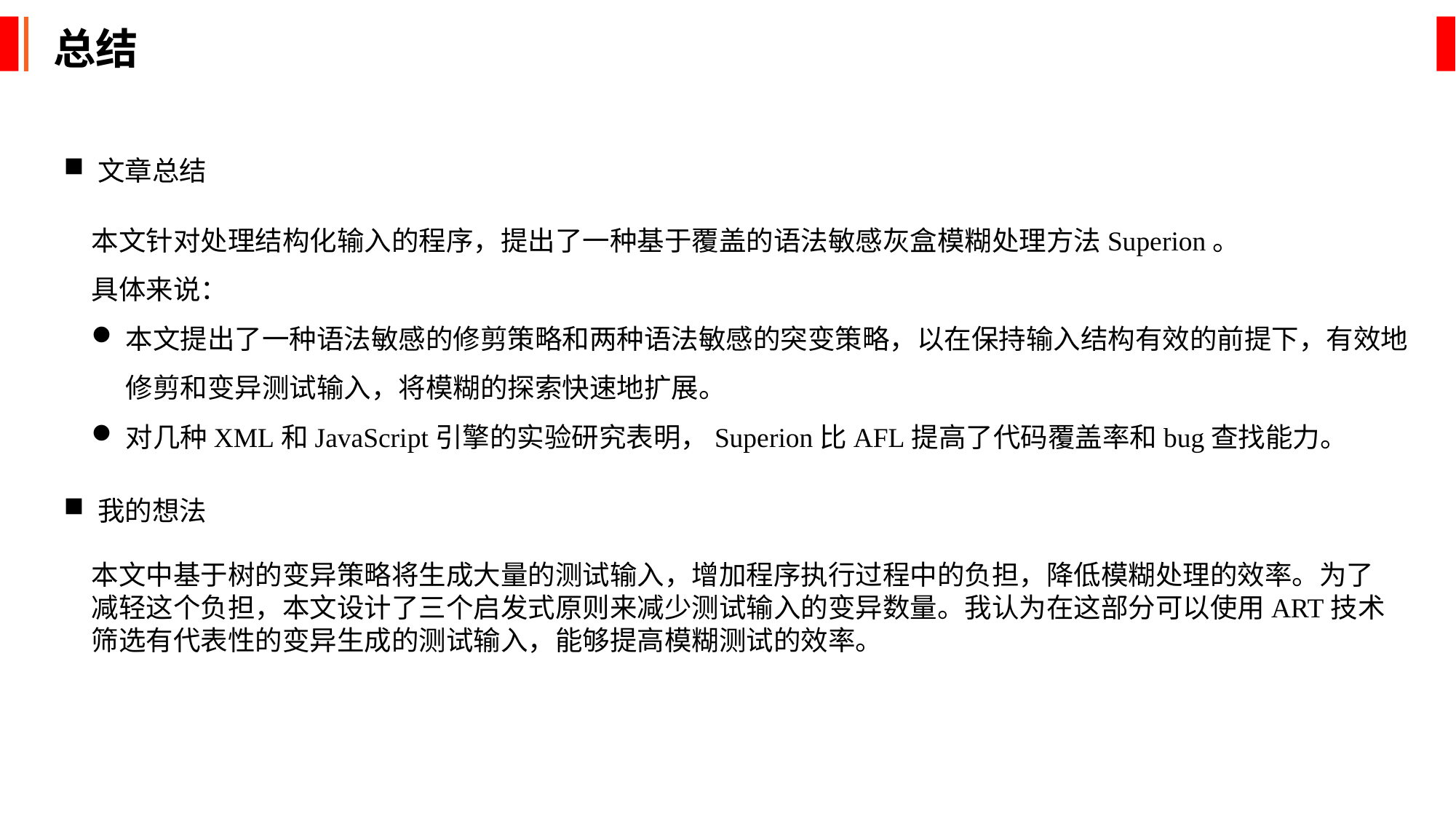

总结

文章总结
本文针对处理结构化输入的程序，提出了一种基于覆盖的语法敏感灰盒模糊处理方法Superion。
具体来说：
本文提出了一种语法敏感的修剪策略和两种语法敏感的突变策略，以在保持输入结构有效的前提下，有效地修剪和变异测试输入，将模糊的探索快速地扩展。
对几种XML和JavaScript引擎的实验研究表明，Superion比AFL提高了代码覆盖率和bug查找能力。
我的想法
本文中基于树的变异策略将生成大量的测试输入，增加程序执行过程中的负担，降低模糊处理的效率。为了减轻这个负担，本文设计了三个启发式原则来减少测试输入的变异数量。我认为在这部分可以使用ART技术筛选有代表性的变异生成的测试输入，能够提高模糊测试的效率。